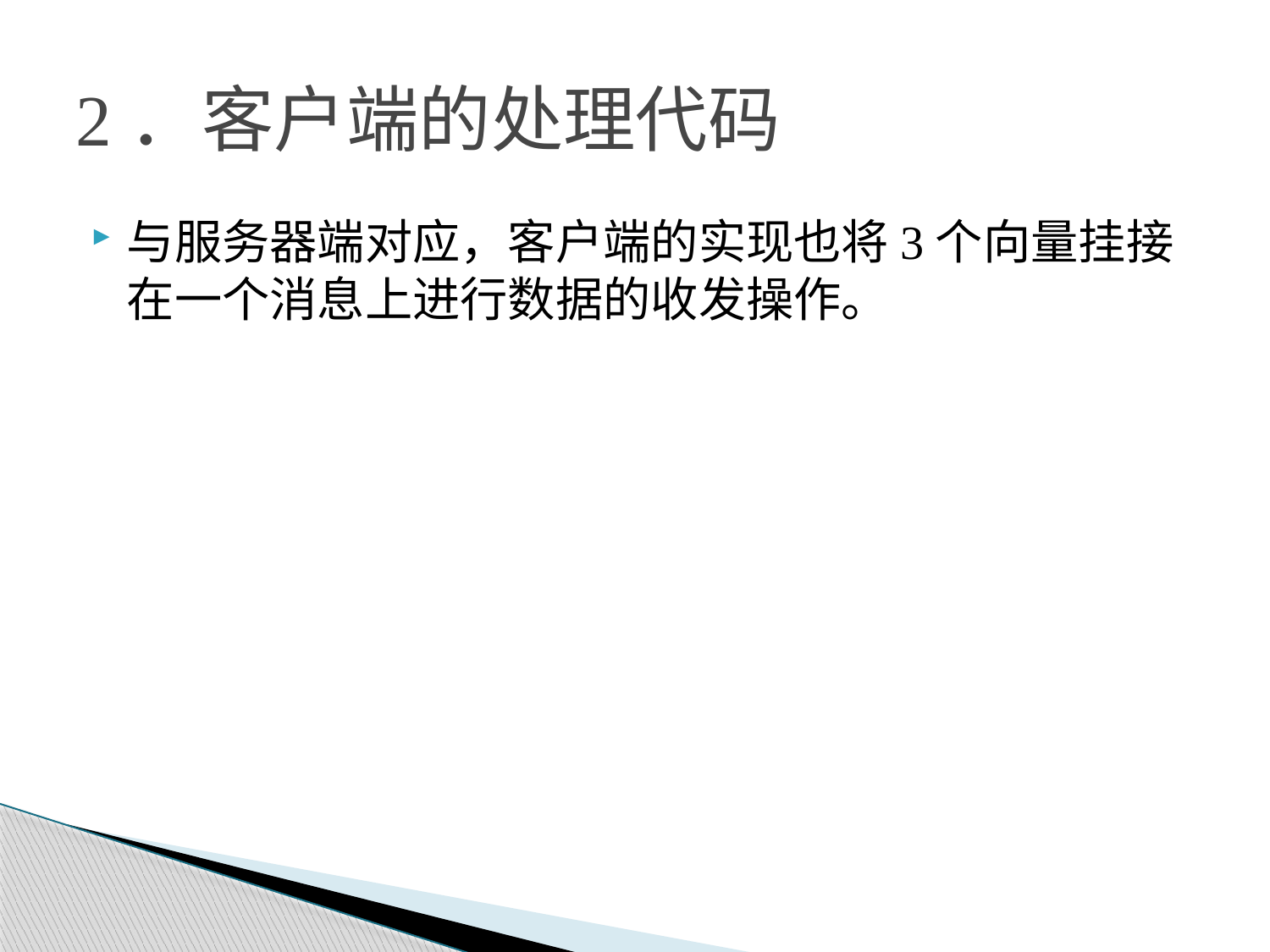

# 2．客户端的处理代码
与服务器端对应，客户端的实现也将3个向量挂接在一个消息上进行数据的收发操作。